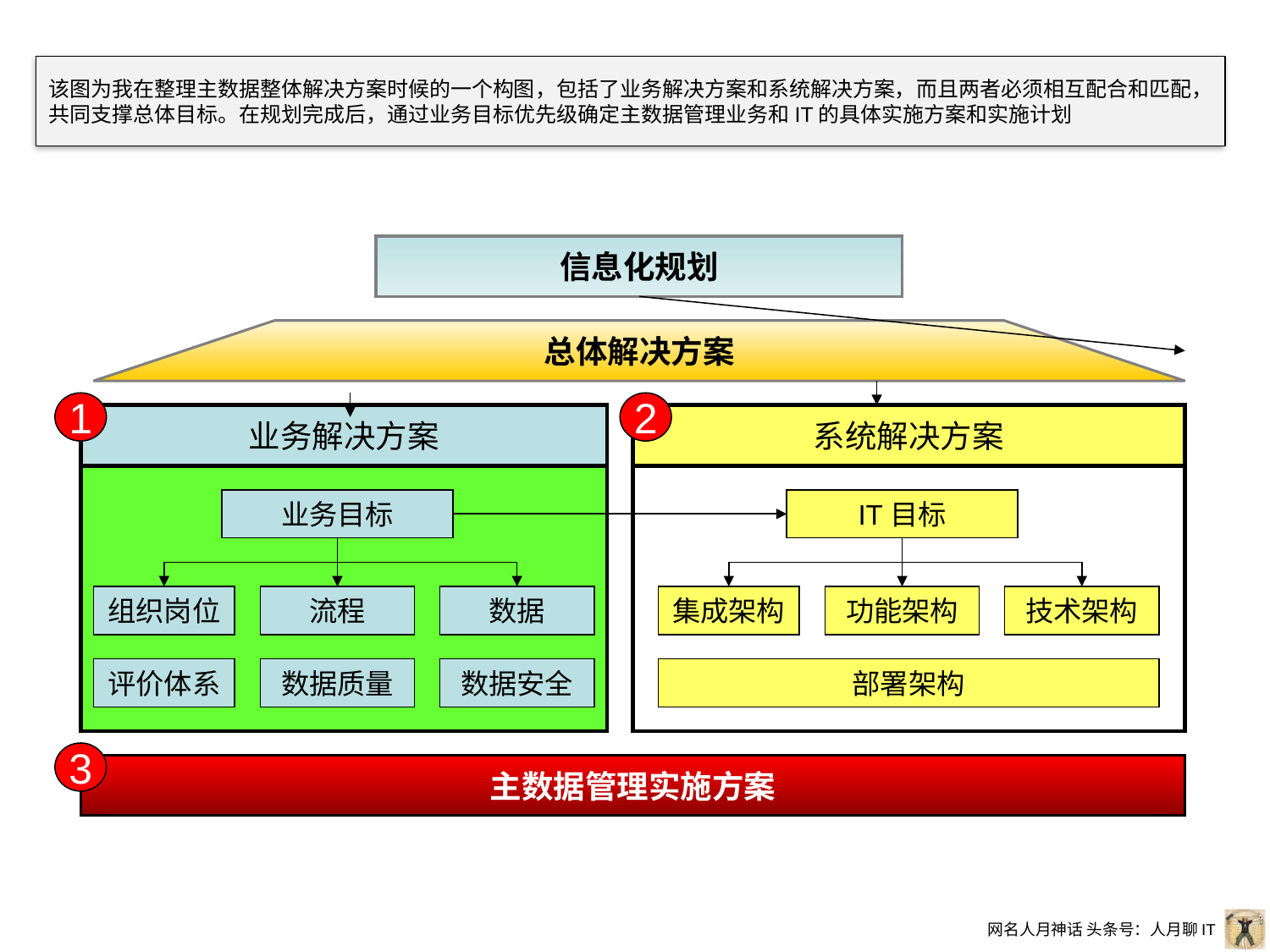

该图为我在整理主数据整体解决方案时候的一个构图，包括了业务解决方案和系统解决方案，而且两者必须相互配合和匹配，共同支撑总体目标。在规划完成后，通过业务目标优先级确定主数据管理业务和IT的具体实施方案和实施计划
信息化规划
总体解决方案
1
2
业务解决方案
系统解决方案

业务目标
IT目标
组织岗位
流程
数据
集成架构
功能架构
技术架构
评价体系
数据质量
数据安全
部署架构
3
主数据管理实施方案